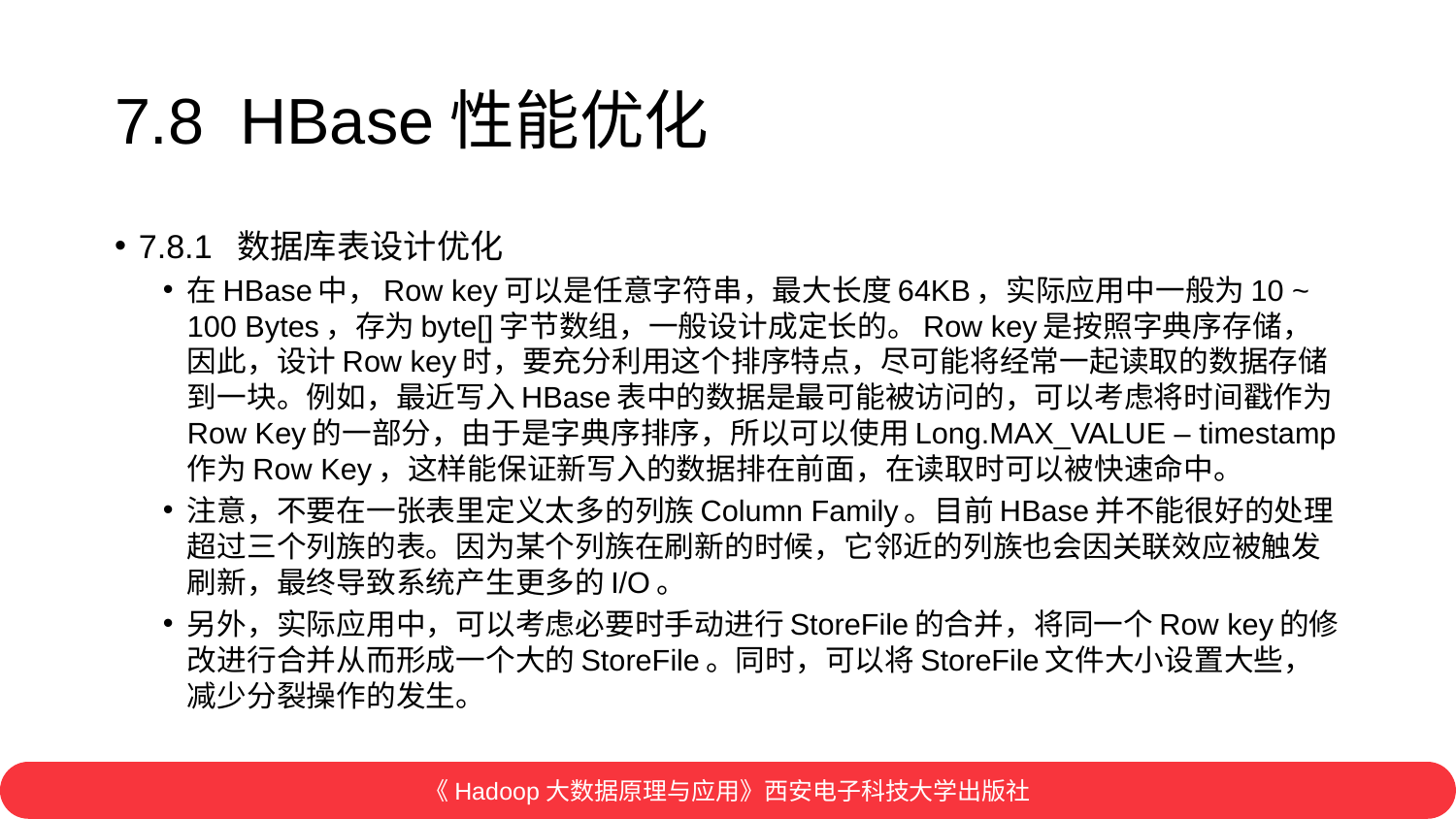

# 7.8  HBase性能优化
7.8.1  数据库表设计优化
在HBase中，Row key可以是任意字符串，最大长度64KB，实际应用中一般为10 ~ 100 Bytes，存为byte[]字节数组，一般设计成定长的。Row key是按照字典序存储，因此，设计Row key时，要充分利用这个排序特点，尽可能将经常一起读取的数据存储到一块。例如，最近写入HBase表中的数据是最可能被访问的，可以考虑将时间戳作为Row Key的一部分，由于是字典序排序，所以可以使用Long.MAX_VALUE – timestamp作为Row Key，这样能保证新写入的数据排在前面，在读取时可以被快速命中。
注意，不要在一张表里定义太多的列族Column Family。目前HBase并不能很好的处理超过三个列族的表。因为某个列族在刷新的时候，它邻近的列族也会因关联效应被触发刷新，最终导致系统产生更多的I/O。
另外，实际应用中，可以考虑必要时手动进行StoreFile的合并，将同一个Row key的修改进行合并从而形成一个大的StoreFile。同时，可以将StoreFile文件大小设置大些，减少分裂操作的发生。